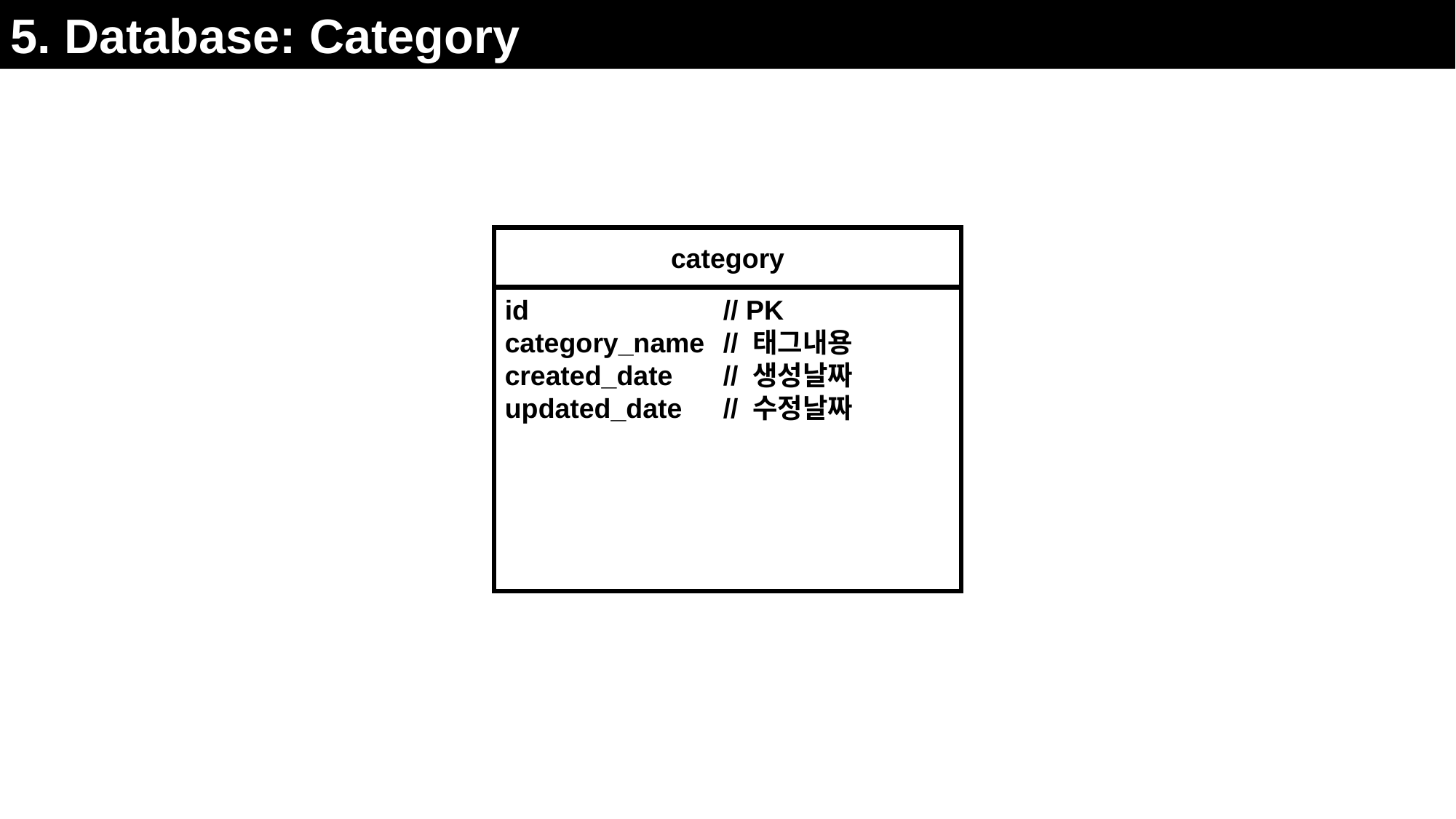

5. Database: Category
category
id		// PK
category_name	// 태그내용
created_date	// 생성날짜
updated_date	// 수정날짜